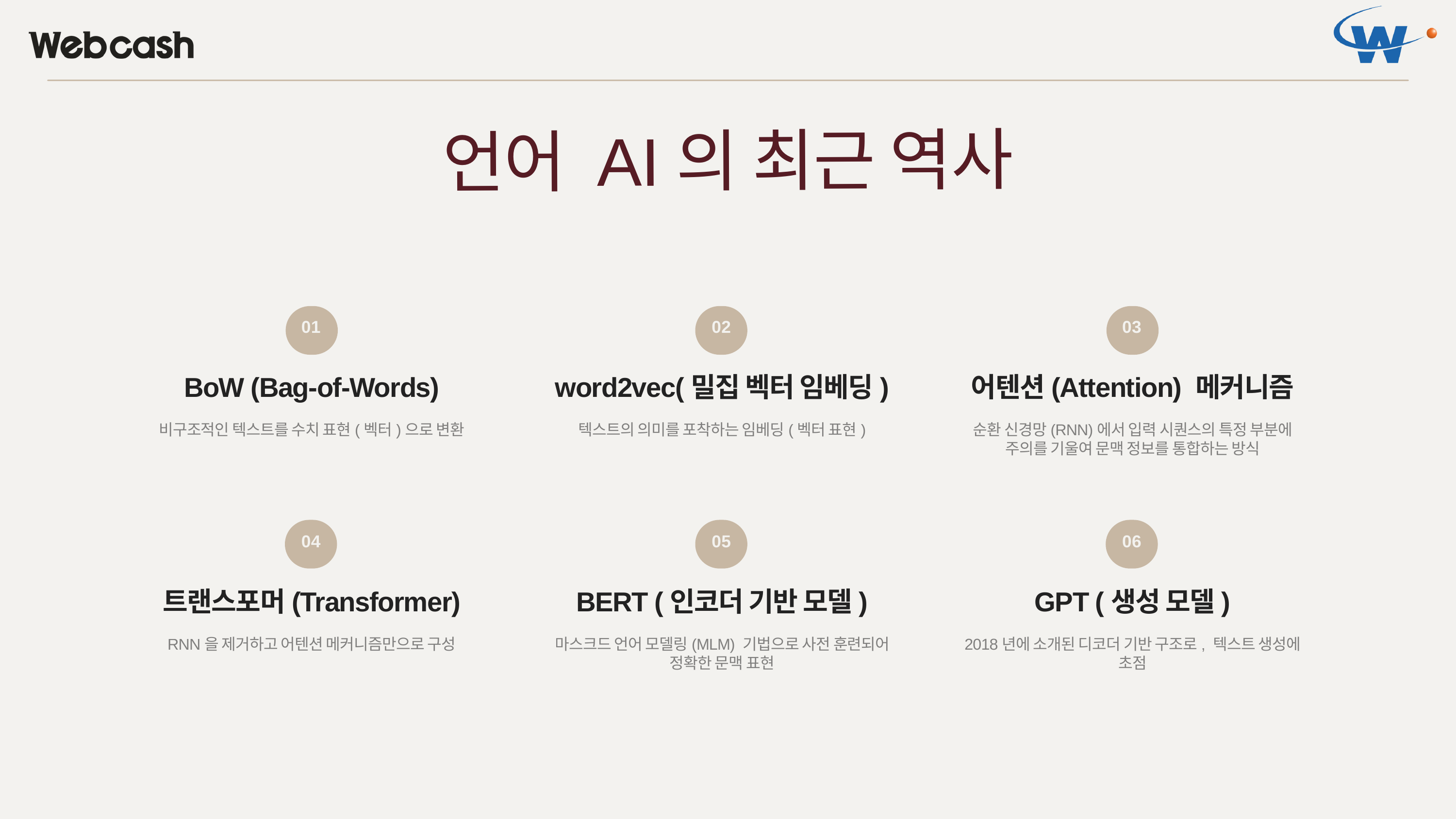

언어 AI의 최근 역사

01
02
03
BoW (Bag-of-Words)
word2vec(밀집 벡터 임베딩)
어텐션(Attention) 메커니즘
비구조적인 텍스트를 수치 표현(벡터)으로 변환
텍스트의 의미를 포착하는 임베딩(벡터 표현)
순환 신경망(RNN)에서 입력 시퀀스의 특정 부분에 주의를 기울여 문맥 정보를 통합하는 방식

04
05
06
트랜스포머(Transformer)
BERT (인코더 기반 모델)
GPT (생성 모델)
RNN을 제거하고 어텐션 메커니즘만으로 구성
마스크드 언어 모델링(MLM) 기법으로 사전 훈련되어 정확한 문맥 표현
2018년에 소개된 디코더 기반 구조로, 텍스트 생성에 초점